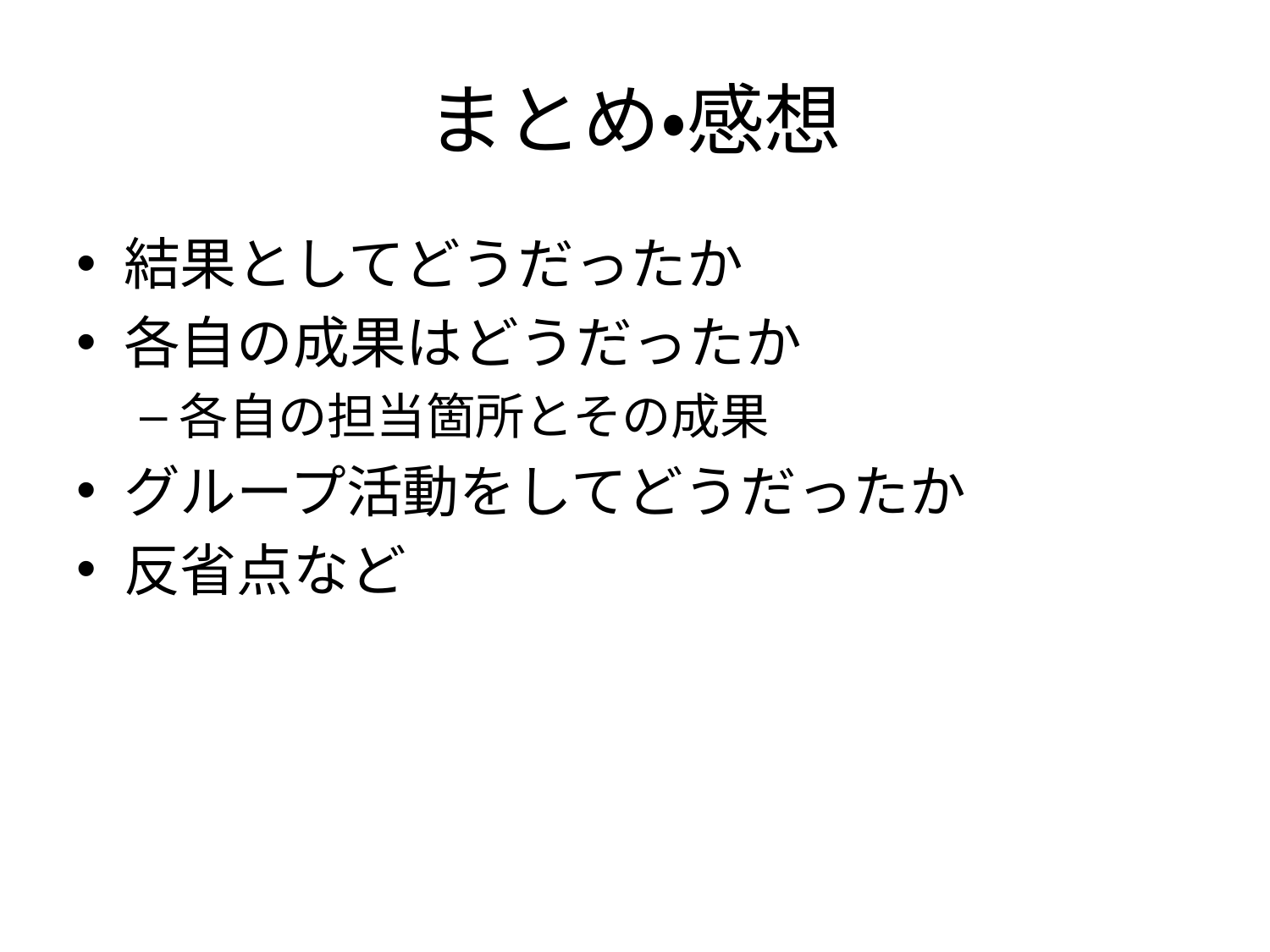

# まとめ・感想
結果としてどうだったか
各自の成果はどうだったか
各自の担当箇所とその成果
グループ活動をしてどうだったか
反省点など